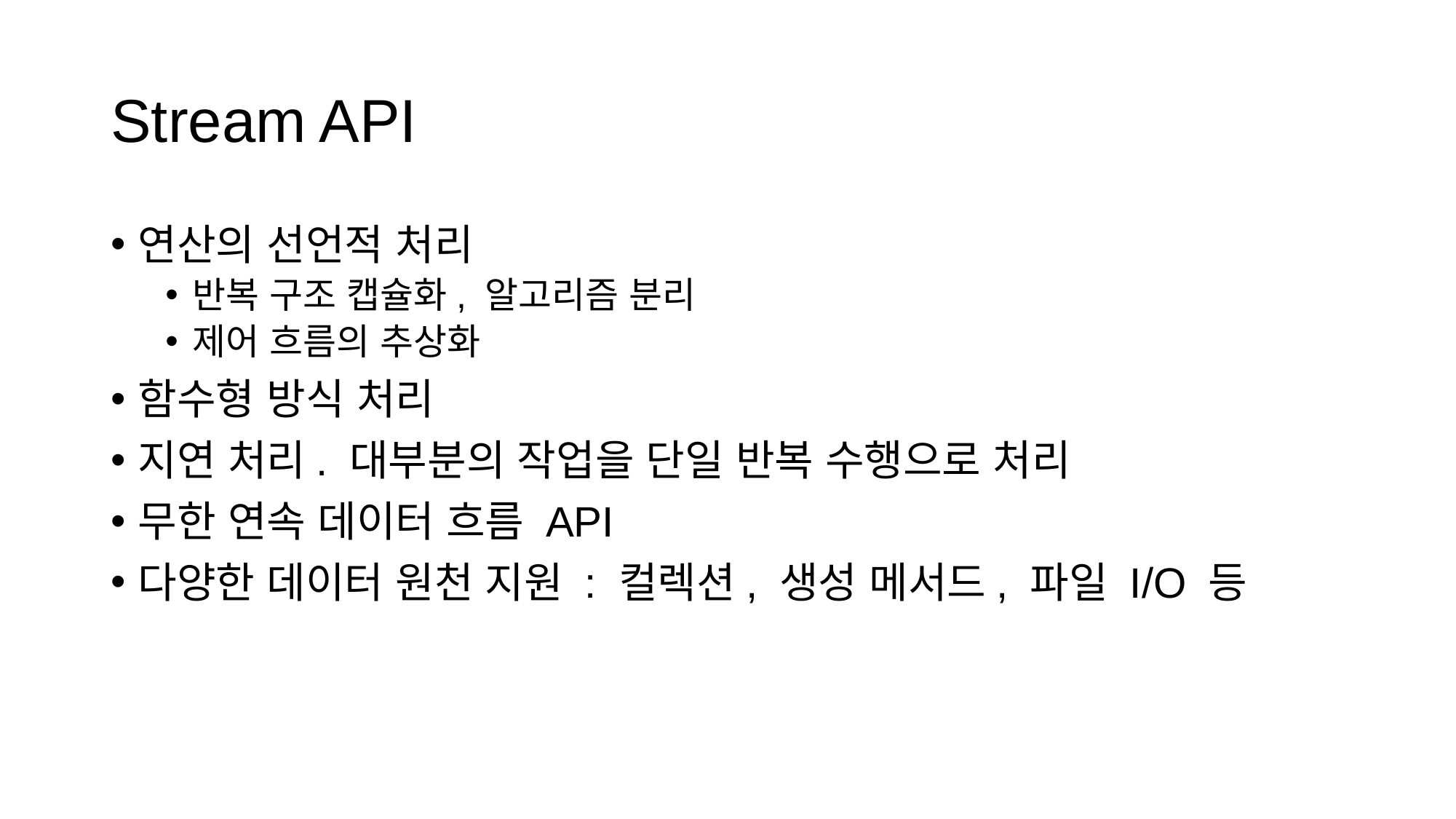

# Stream API
연산의 선언적 처리
반복 구조 캡슐화, 알고리즘 분리
제어 흐름의 추상화
함수형 방식 처리
지연 처리. 대부분의 작업을 단일 반복 수행으로 처리
무한 연속 데이터 흐름 API
다양한 데이터 원천 지원 : 컬렉션, 생성 메서드, 파일 I/O 등